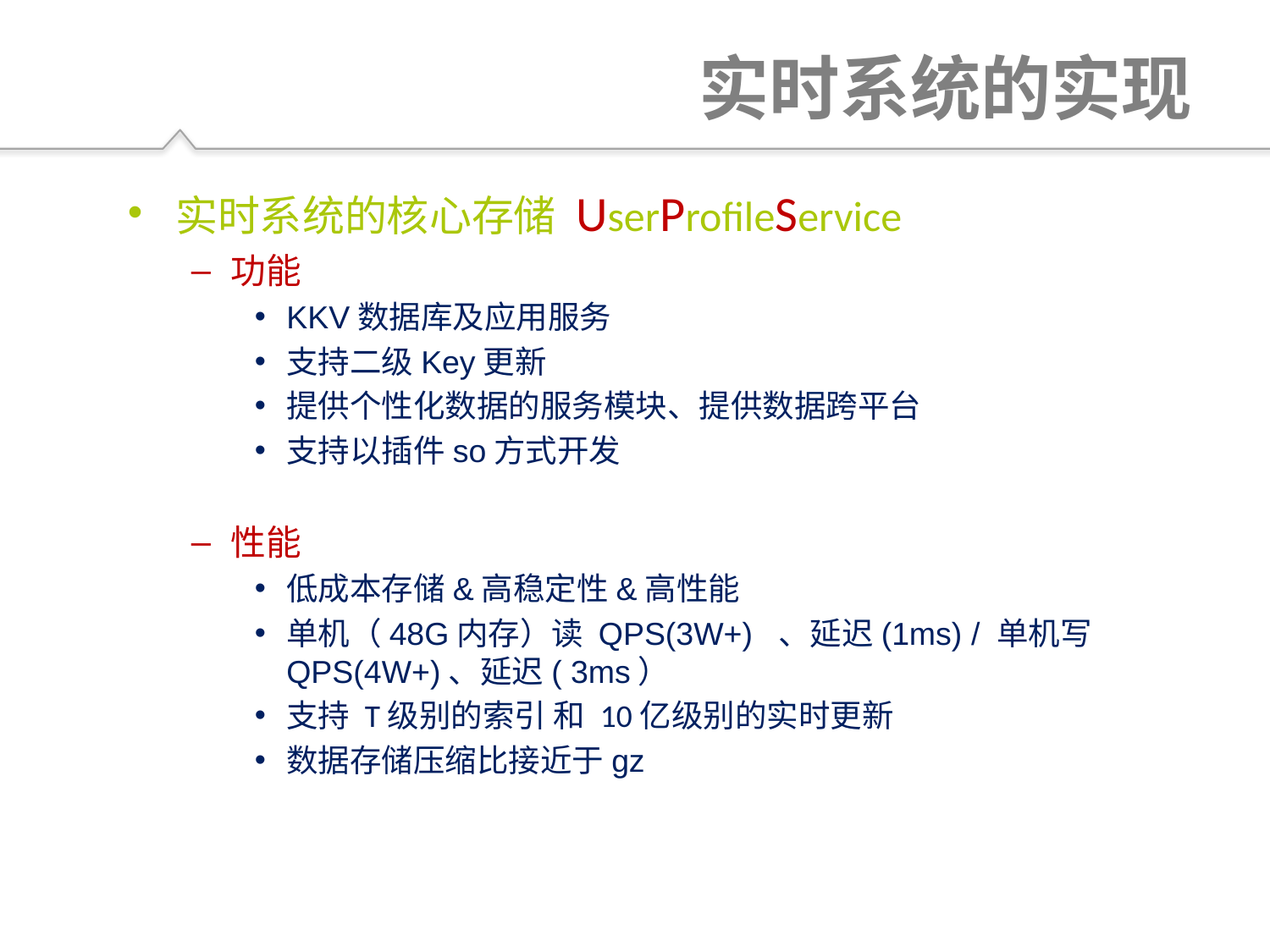

# 实时系统的实现
实时系统的核心存储 UserProfileService
功能
KKV数据库及应用服务
支持二级Key更新
提供个性化数据的服务模块、提供数据跨平台
支持以插件so方式开发

性能
低成本存储&高稳定性&高性能
单机（48G内存）读 QPS(3W+)  、延迟(1ms) / 单机写QPS(4W+)、延迟( 3ms）
支持 T级别的索引 和 10亿级别的实时更新
数据存储压缩比接近于gz